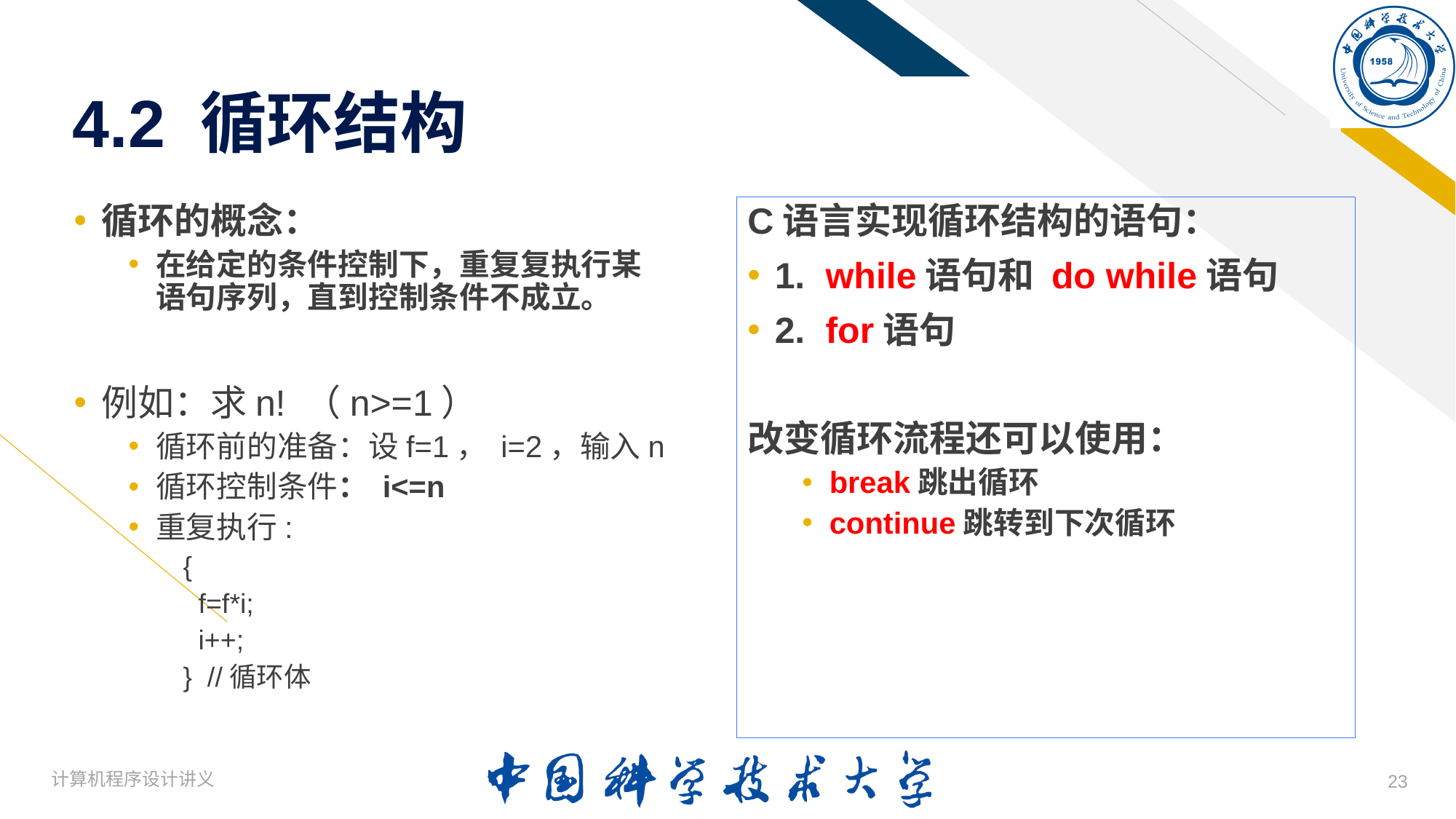

# 4.2 循环结构
循环的概念：
在给定的条件控制下，重复复执行某语句序列，直到控制条件不成立。

例如：求n! （n>=1）
循环前的准备：设f=1， i=2，输入n
循环控制条件： i<=n
重复执行:
{
  f=f*i;
  i++;
}  //循环体
C语言实现循环结构的语句：
1.  while语句和 do while语句
2.  for语句

改变循环流程还可以使用：
break跳出循环
continue跳转到下次循环

计算机程序设计讲义
23